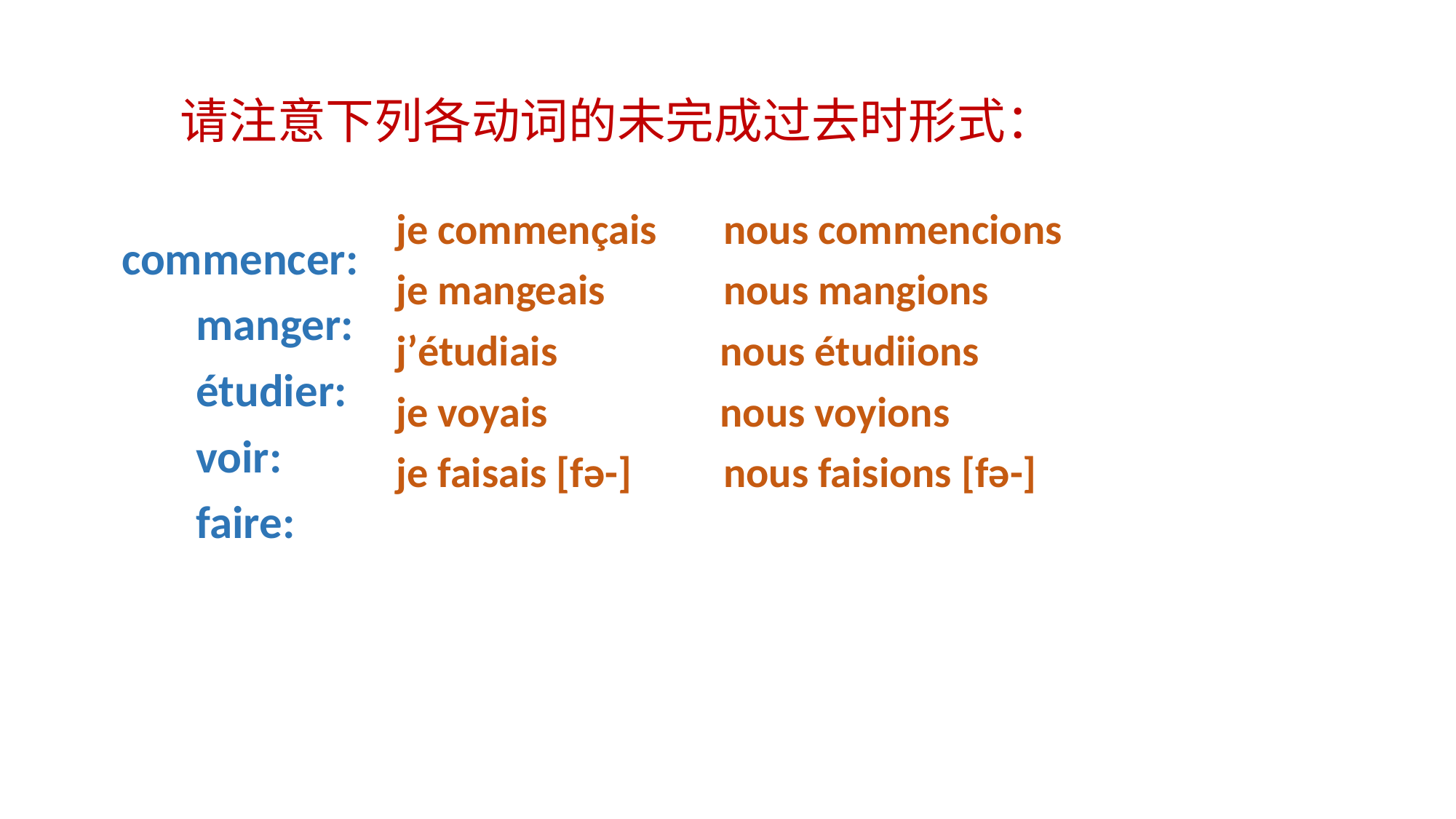

# 请注意下列各动词的未完成过去时形式：
je commençais	nous commencions
je mangeais  	nous mangions
jʼétudiais 	           nous étudiions
je voyais 	           nous voyions
je faisais [fə-] 	nous faisions [fə-]

commencer:
  manger:
  étudier:
  voir:
  faire: